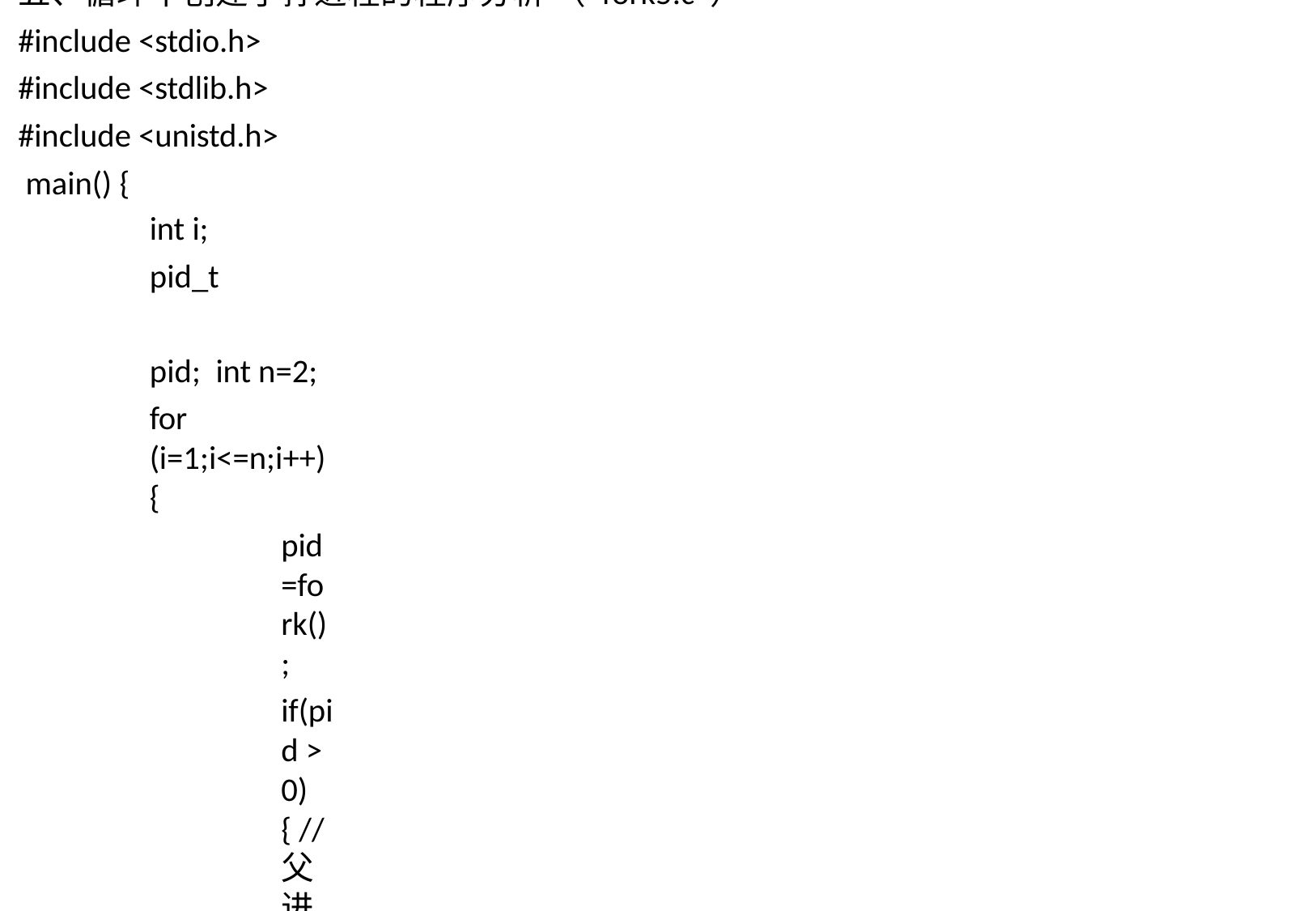

五、循环中创建子孙进程的程序分析 （ fork5.c ）
#include <stdio.h>  #include <stdlib.h>
#include <unistd.h>  main() {
int i;
pid_t	pid;  int n=2;
for (i=1;i<=n;i++) {
pid=fork();
if(pid > 0) { // 父进程
sleep(1);
printf("\t%d after sleep.\n",getpid());
}
else { // 子进程
printf("\t\t%d'parent is %d.\n",getpid(),getppid());
}
}
printf("%d exit.\n",getpid());
}